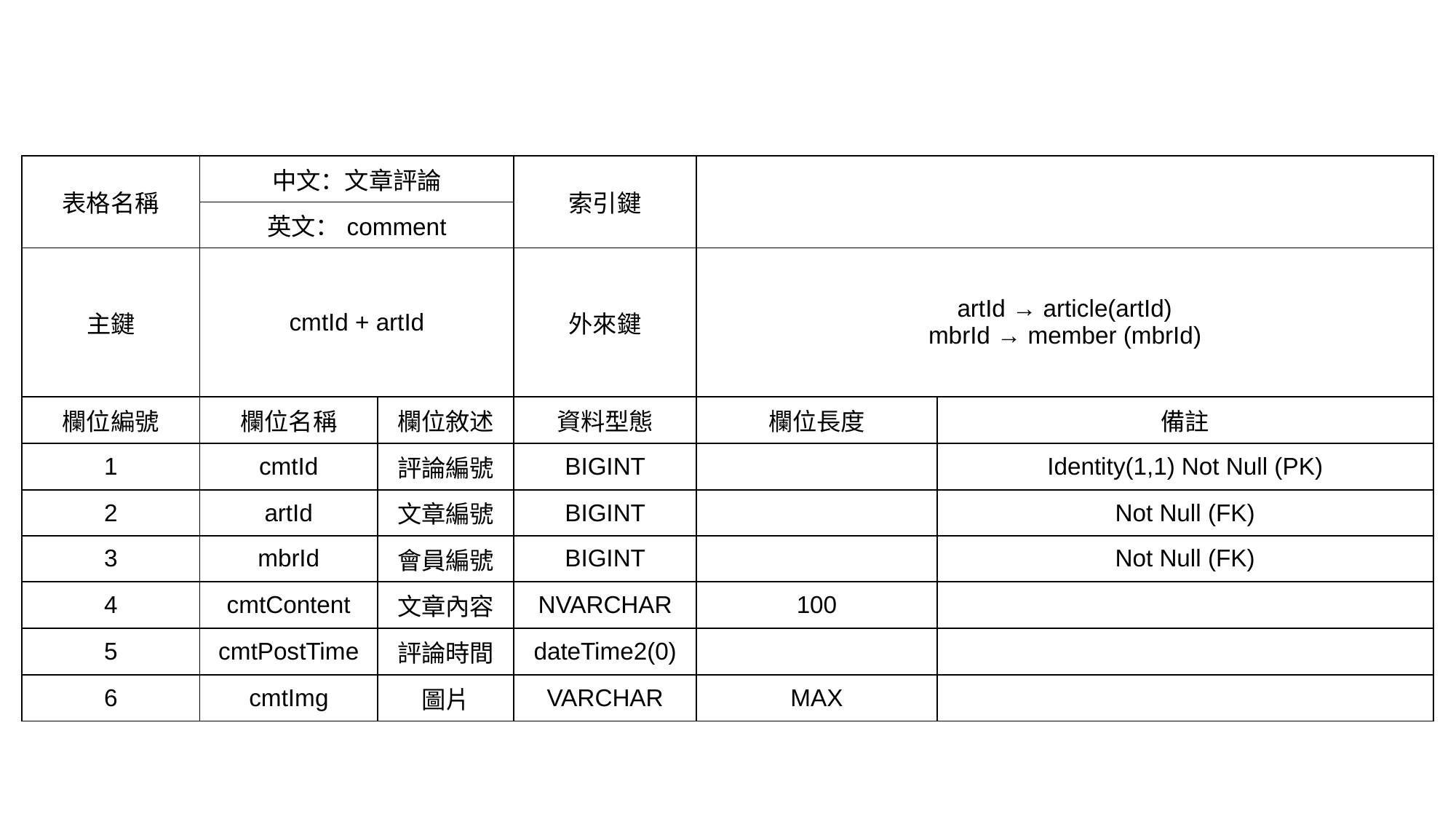

| 表格名稱 | 中文：文章評論 |  | 索引鍵 |  |  |
| --- | --- | --- | --- | --- | --- |
|  | 英文：comment |  |  |  |  |
| 主鍵 | cmtId + artId |  | 外來鍵 | artId → article(artId) mbrId → member (mbrId) |  |
| 欄位編號 | 欄位名稱 | 欄位敘述 | 資料型態 | 欄位長度 | 備註 |
| 1 | cmtId | 評論編號 | BIGINT |  | Identity(1,1) Not Null (PK) |
| 2 | artId | 文章編號 | BIGINT |  | Not Null (FK) |
| 3 | mbrId | 會員編號 | BIGINT |  | Not Null (FK) |
| 4 | cmtContent | 文章內容 | NVARCHAR | 100 |  |
| 5 | cmtPostTime | 評論時間 | dateTime2(0) |  |  |
| 6 | cmtImg | 圖片 | VARCHAR | MAX |  |